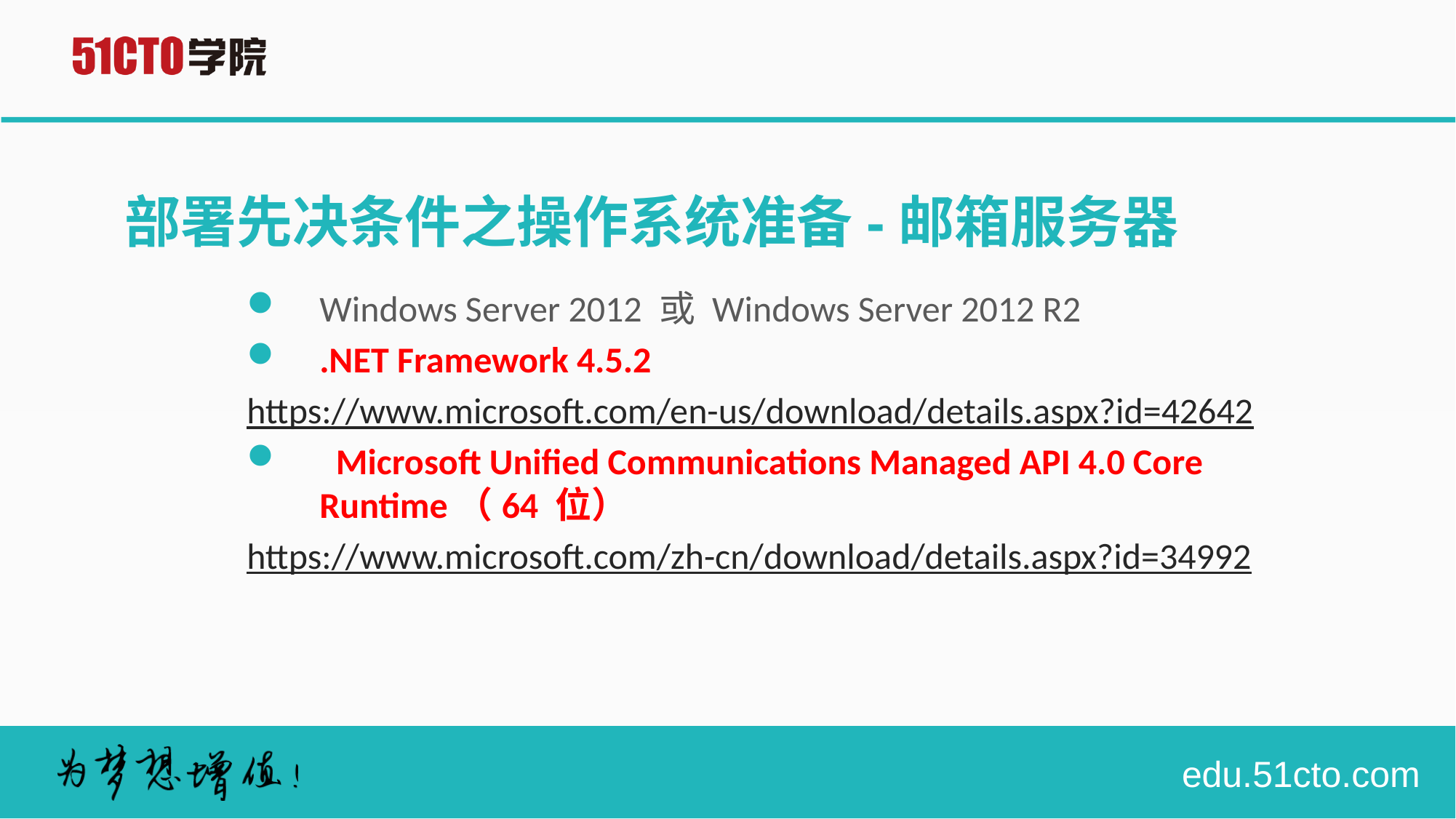

# 部署先决条件之操作系统准备-邮箱服务器
Windows Server 2012 或 Windows Server 2012 R2
.NET Framework 4.5.2
https://www.microsoft.com/en-us/download/details.aspx?id=42642
  Microsoft Unified Communications Managed API 4.0 Core Runtime（64 位）
https://www.microsoft.com/zh-cn/download/details.aspx?id=34992